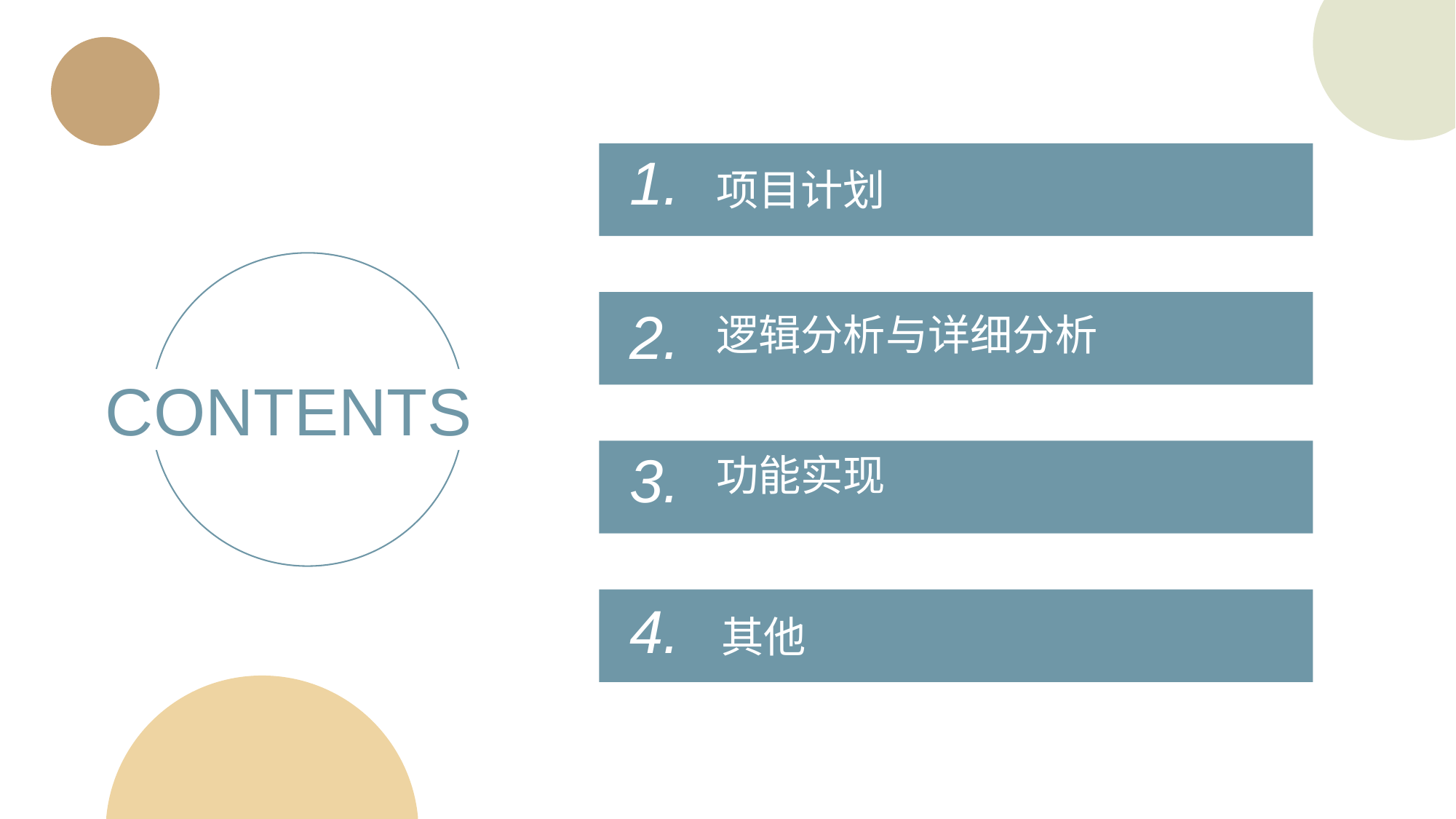

1.

项目计划

CONTENTS

2.
逻辑分析与详细分析
3.

功能实现
4.

其他